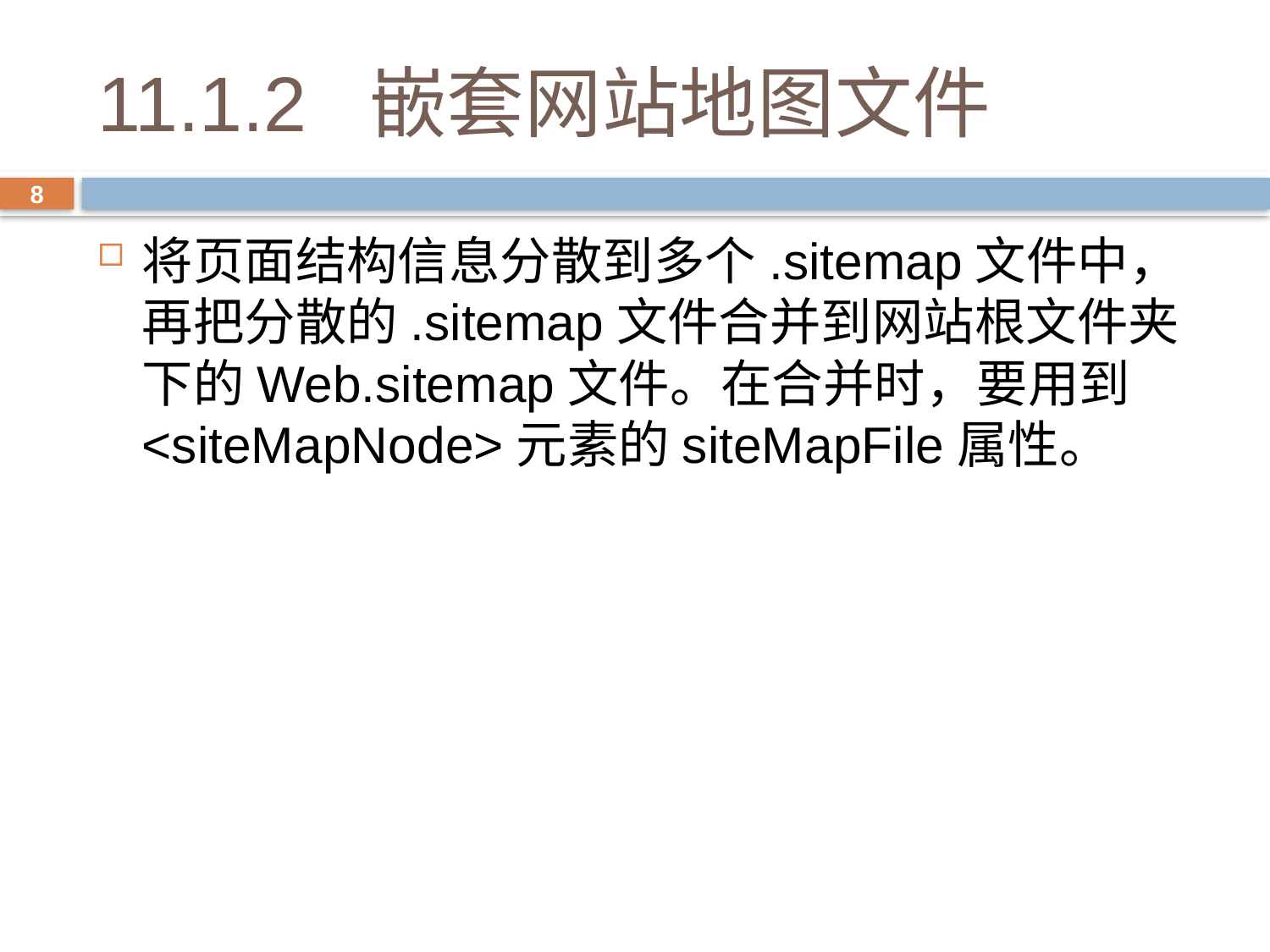

# 11.1.2  嵌套网站地图文件
8
将页面结构信息分散到多个.sitemap文件中，再把分散的.sitemap文件合并到网站根文件夹下的Web.sitemap文件。在合并时，要用到<siteMapNode>元素的siteMapFile属性。